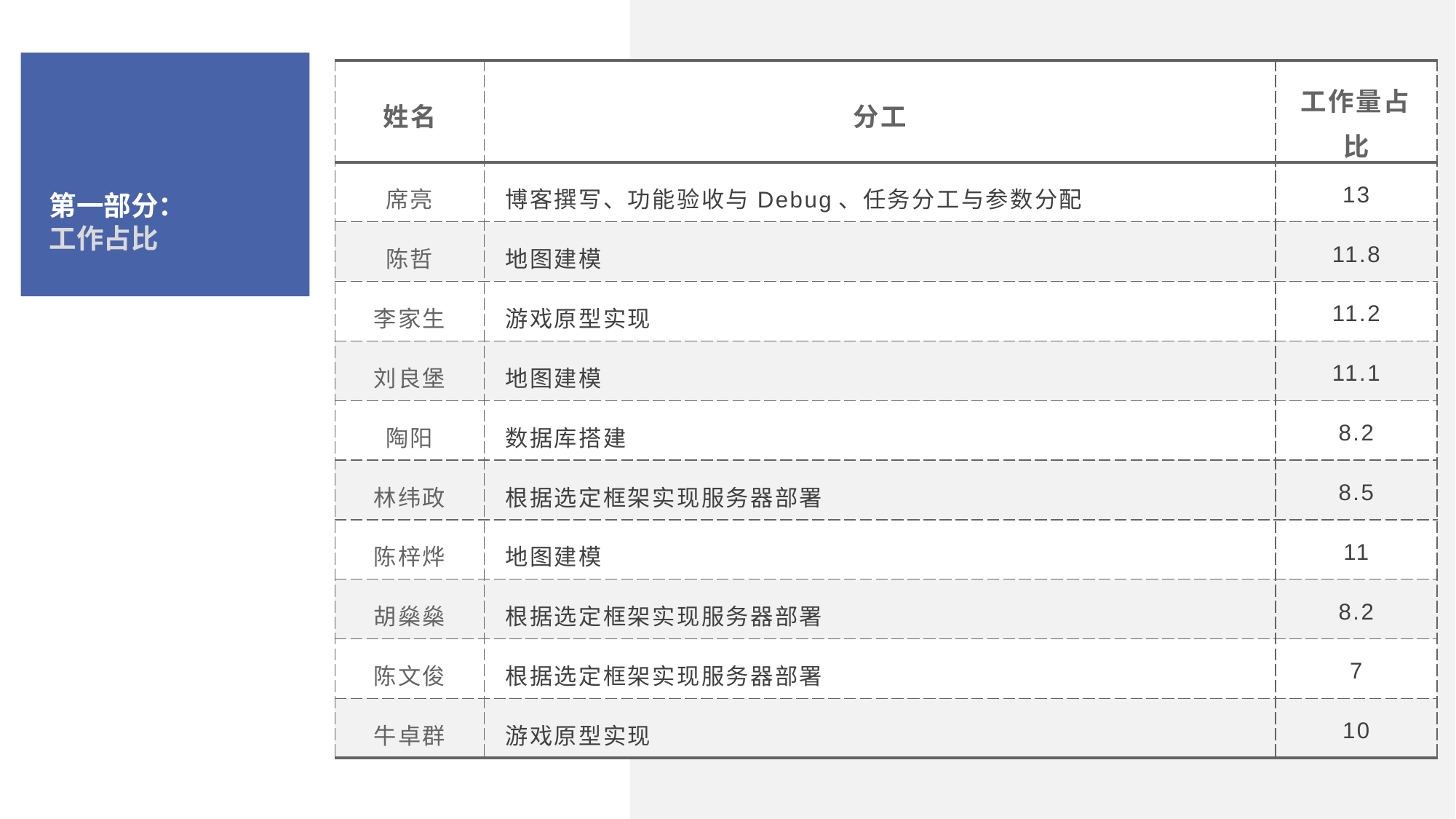

第一部分：
工作占比
| 姓名 | 分工 | 工作量占比 |
| --- | --- | --- |
| 席亮 | 博客撰写、功能验收与Debug、任务分工与参数分配 | 13 |
| 陈哲 | 地图建模 | 11.8 |
| 李家生 | 游戏原型实现 | 11.2 |
| 刘良堡 | 地图建模 | 11.1 |
| 陶阳 | 数据库搭建 | 8.2 |
| 林纬政 | 根据选定框架实现服务器部署 | 8.5 |
| 陈梓烨 | 地图建模 | 11 |
| 胡燊燊 | 根据选定框架实现服务器部署 | 8.2 |
| 陈文俊 | 根据选定框架实现服务器部署 | 7 |
| 牛卓群 | 游戏原型实现 | 10 |